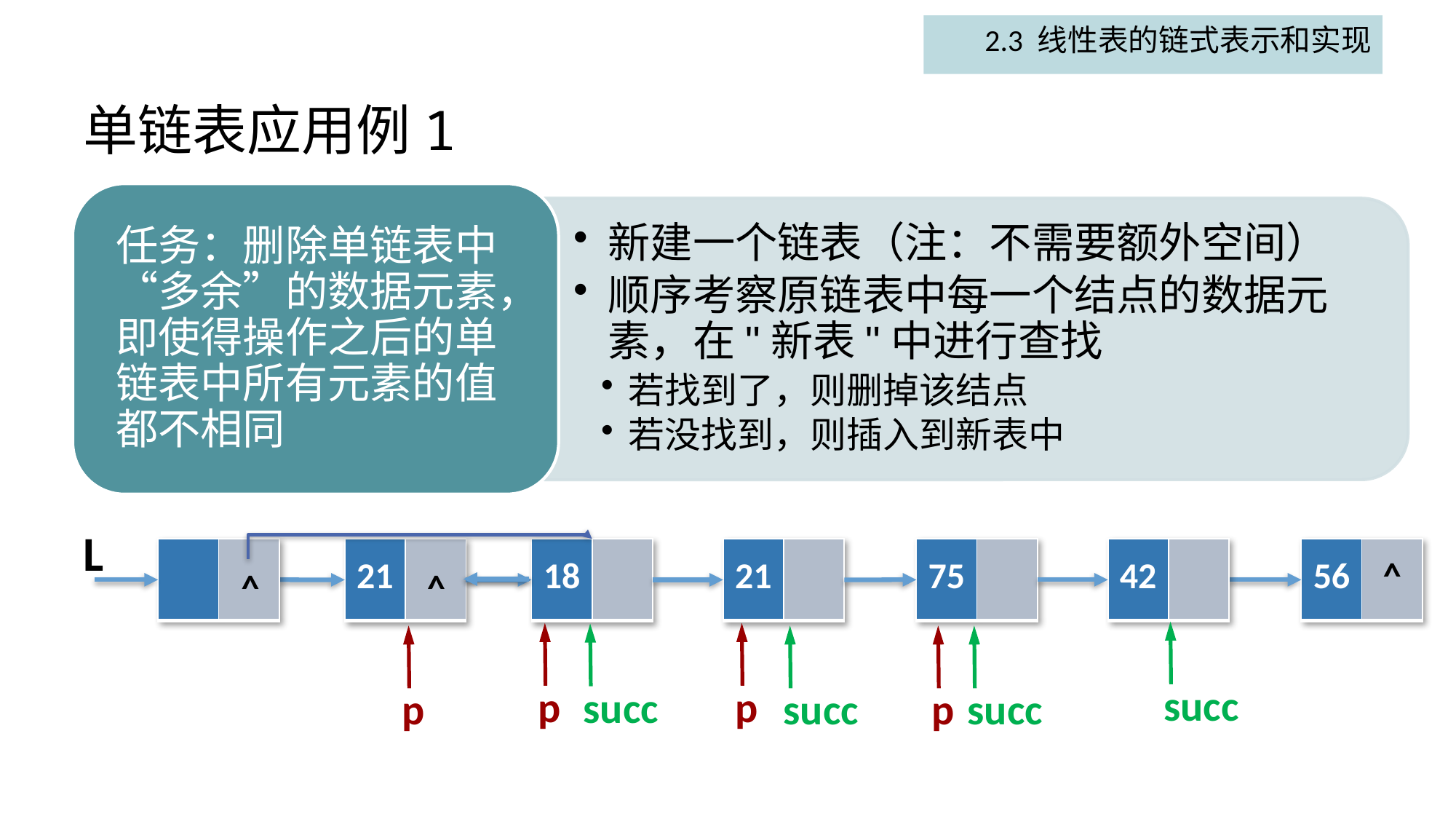

2.3 线性表的链式表示和实现

# 单链表应用例1
新建一个链表（注：不需要额外空间）
顺序考察原链表中每一个结点的数据元素，在"新表"中进行查找
若找到了，则删掉该结点
若没找到，则插入到新表中
任务：删除单链表中“多余”的数据元素，即使得操作之后的单链表中所有元素的值都不相同
L
| 56 | ^ |
| --- | --- |
| 75 |  |
| --- | --- |
| 42 |  |
| --- | --- |
|  |  |
| --- | --- |
| 18 |  |
| --- | --- |
| 21 |  |
| --- | --- |
| 21 |  |
| --- | --- |
^
^

succ

p

p

succ

p

succ

p

succ